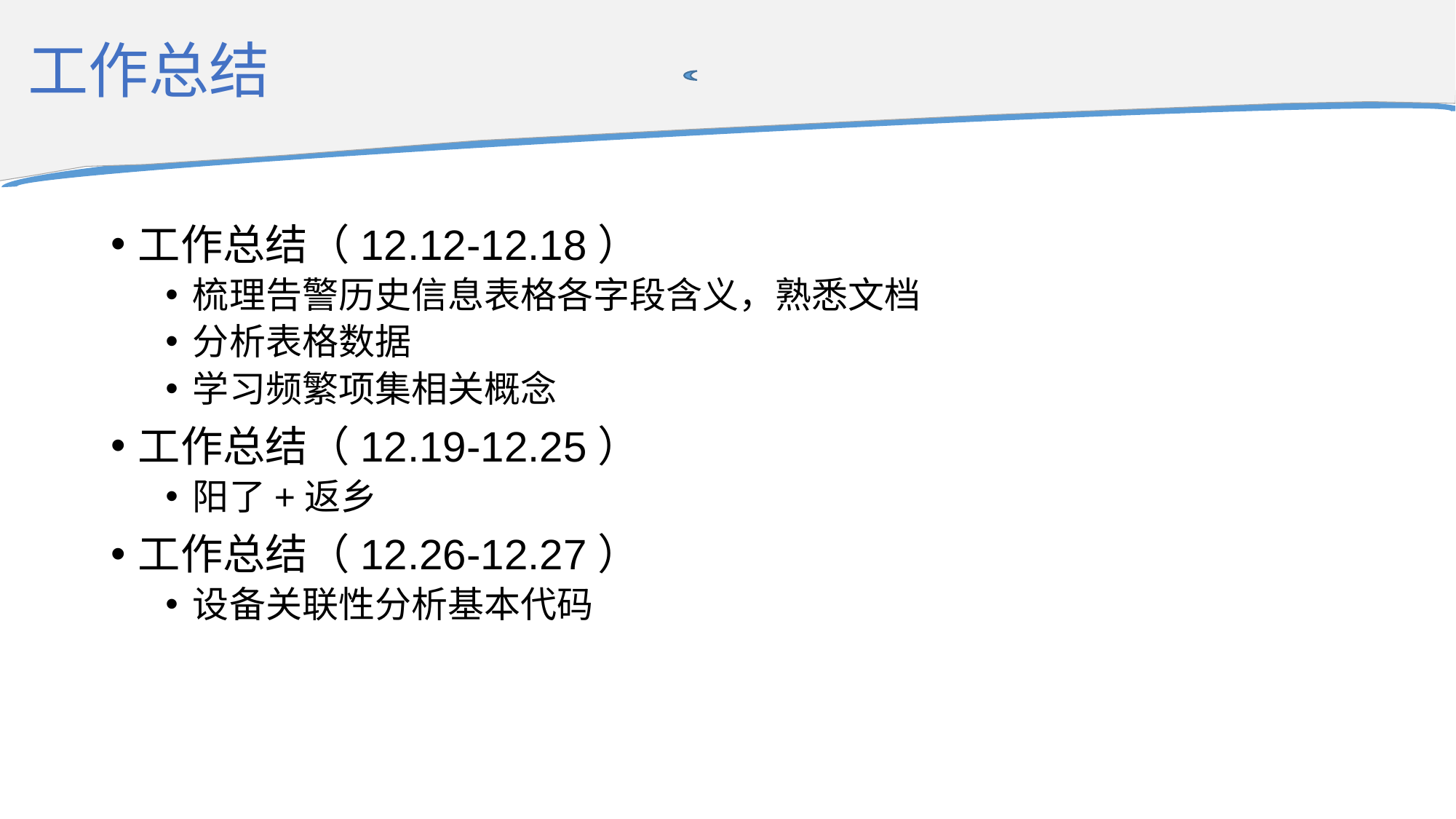

# 工作总结
工作总结（12.12-12.18）
梳理告警历史信息表格各字段含义，熟悉文档
分析表格数据
学习频繁项集相关概念
工作总结（12.19-12.25）
阳了+返乡
工作总结（12.26-12.27）
设备关联性分析基本代码